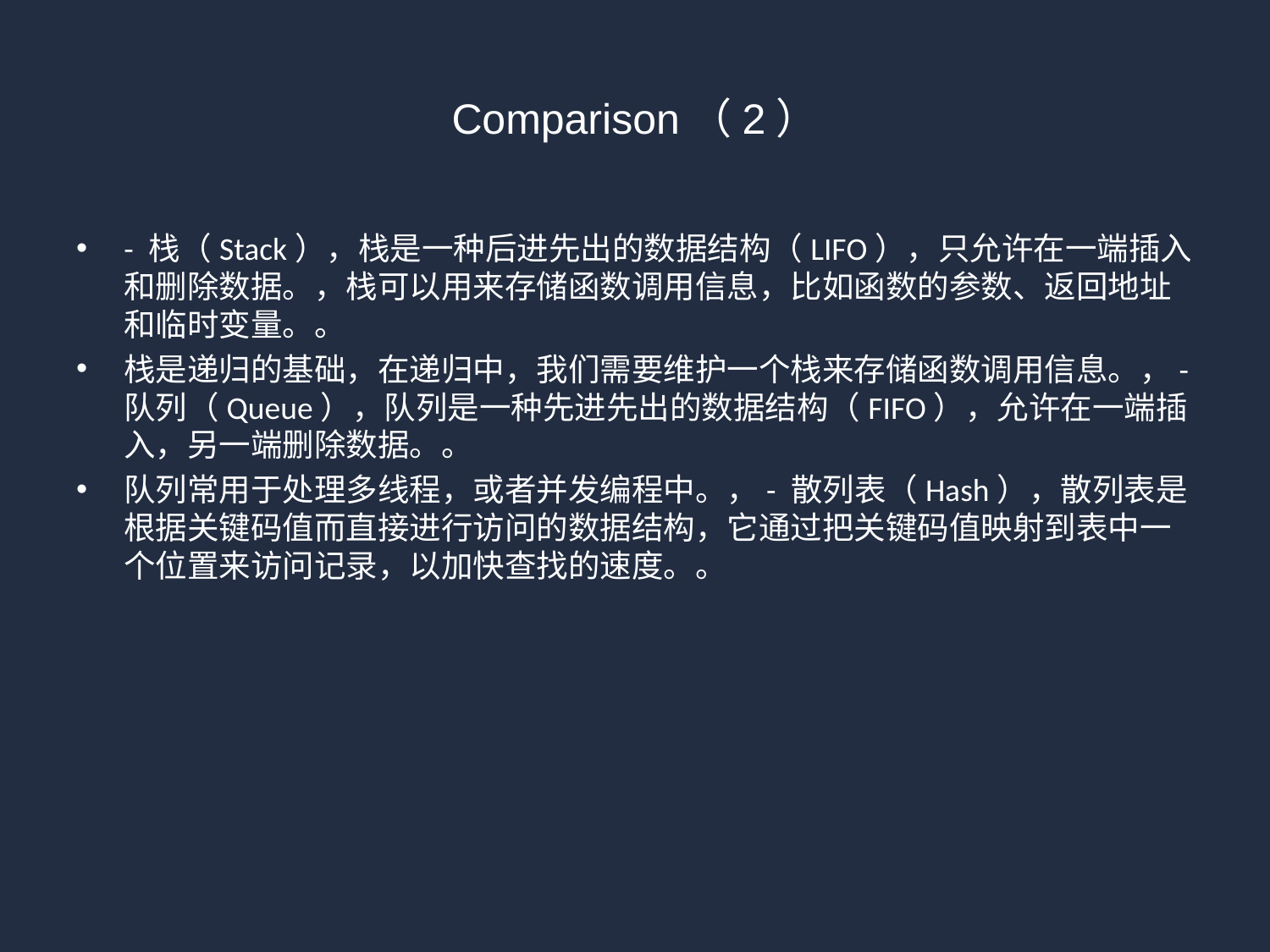

# Comparison（2）
- 栈（Stack），栈是一种后进先出的数据结构（LIFO），只允许在一端插入和删除数据。，栈可以用来存储函数调用信息，比如函数的参数、返回地址和临时变量。。
栈是递归的基础，在递归中，我们需要维护一个栈来存储函数调用信息。，- 队列（Queue），队列是一种先进先出的数据结构（FIFO），允许在一端插入，另一端删除数据。。
队列常用于处理多线程，或者并发编程中。，- 散列表（Hash），散列表是根据关键码值而直接进行访问的数据结构，它通过把关键码值映射到表中一个位置来访问记录，以加快查找的速度。。